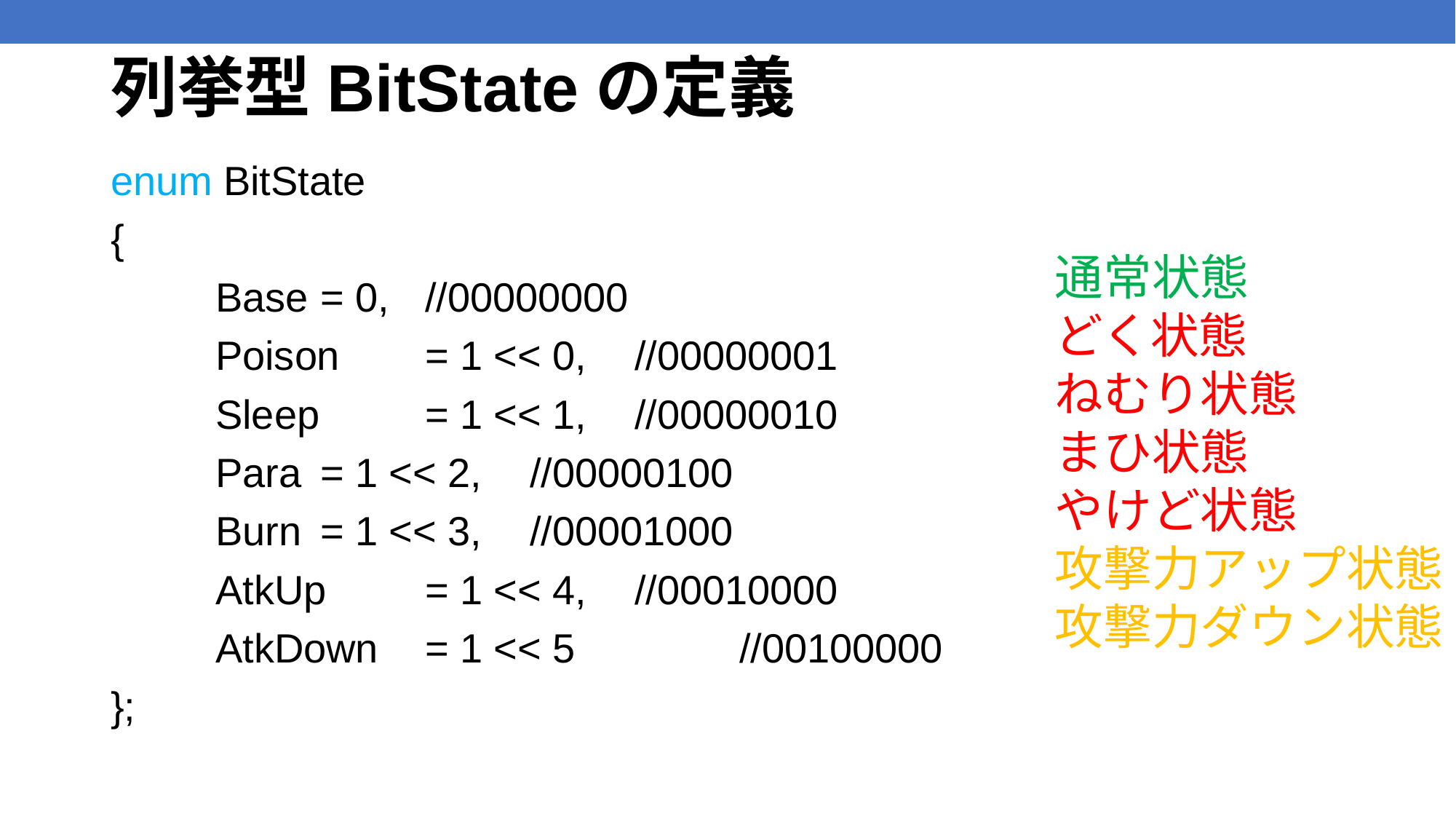

# 列挙型BitStateの定義
enum BitState
{
	Base 	= 0, 		//00000000
	Poison 	= 1 << 0, 	//00000001
	Sleep 	= 1 << 1, 	//00000010
	Para 	= 1 << 2,	//00000100
	Burn 	= 1 << 3,	//00001000
	AtkUp 	= 1 << 4, 	//00010000
	AtkDown 	= 1 << 5		//00100000
};
通常状態
どく状態
ねむり状態
まひ状態
やけど状態
攻撃力アップ状態
攻撃力ダウン状態